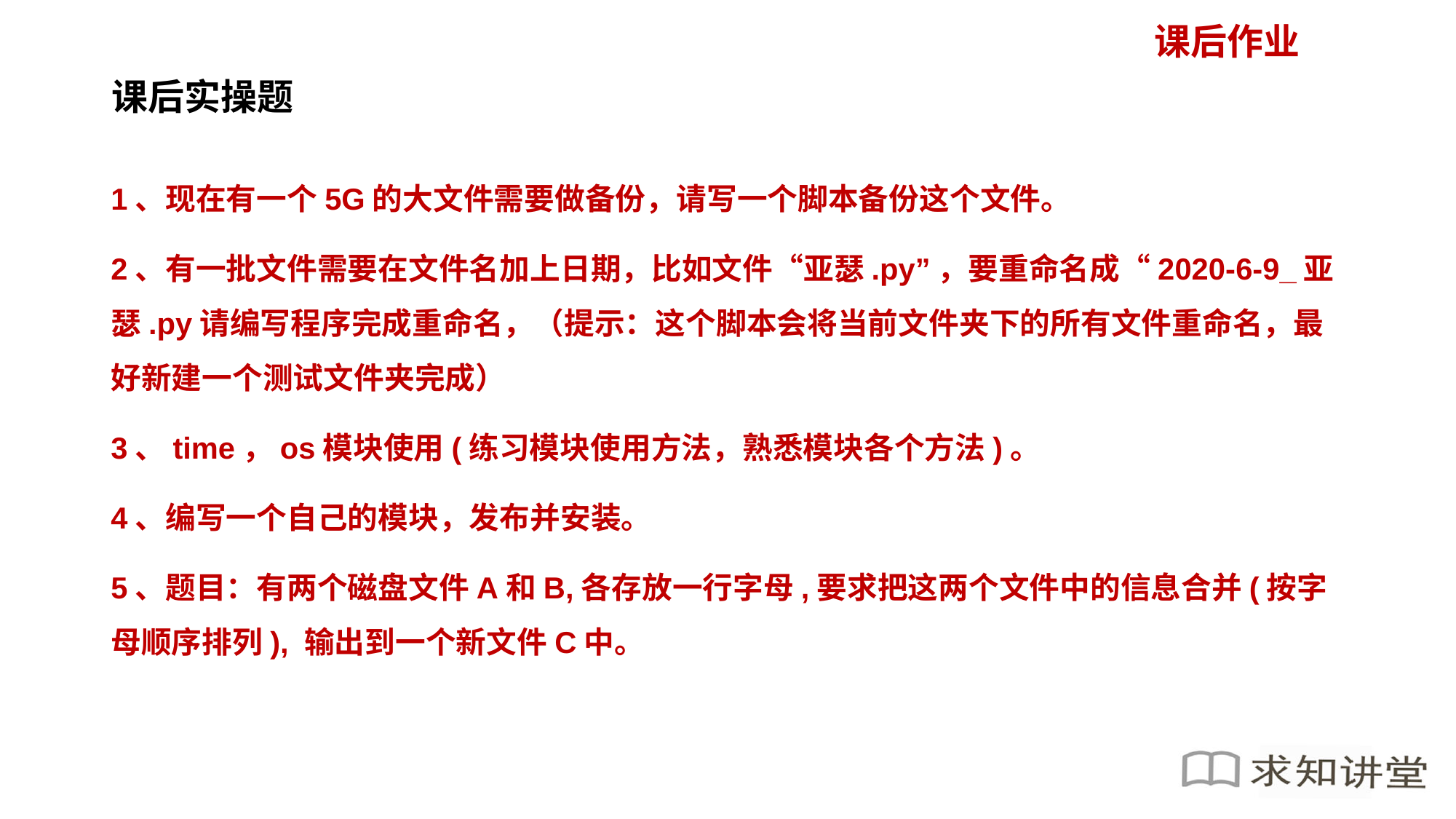

1、现在有一个5G的大文件需要做备份，请写一个脚本备份这个文件。
2、有一批文件需要在文件名加上日期，比如文件“亚瑟.py”，要重命名成“2020-6-9_亚瑟.py请编写程序完成重命名，（提示：这个脚本会将当前文件夹下的所有文件重命名，最好新建一个测试文件夹完成）
3、time，os模块使用(练习模块使用方法，熟悉模块各个方法)。
4、编写一个自己的模块，发布并安装。
5、题目：有两个磁盘文件A和B,各存放一行字母,要求把这两个文件中的信息合并(按字母顺序排列), 输出到一个新文件C中。